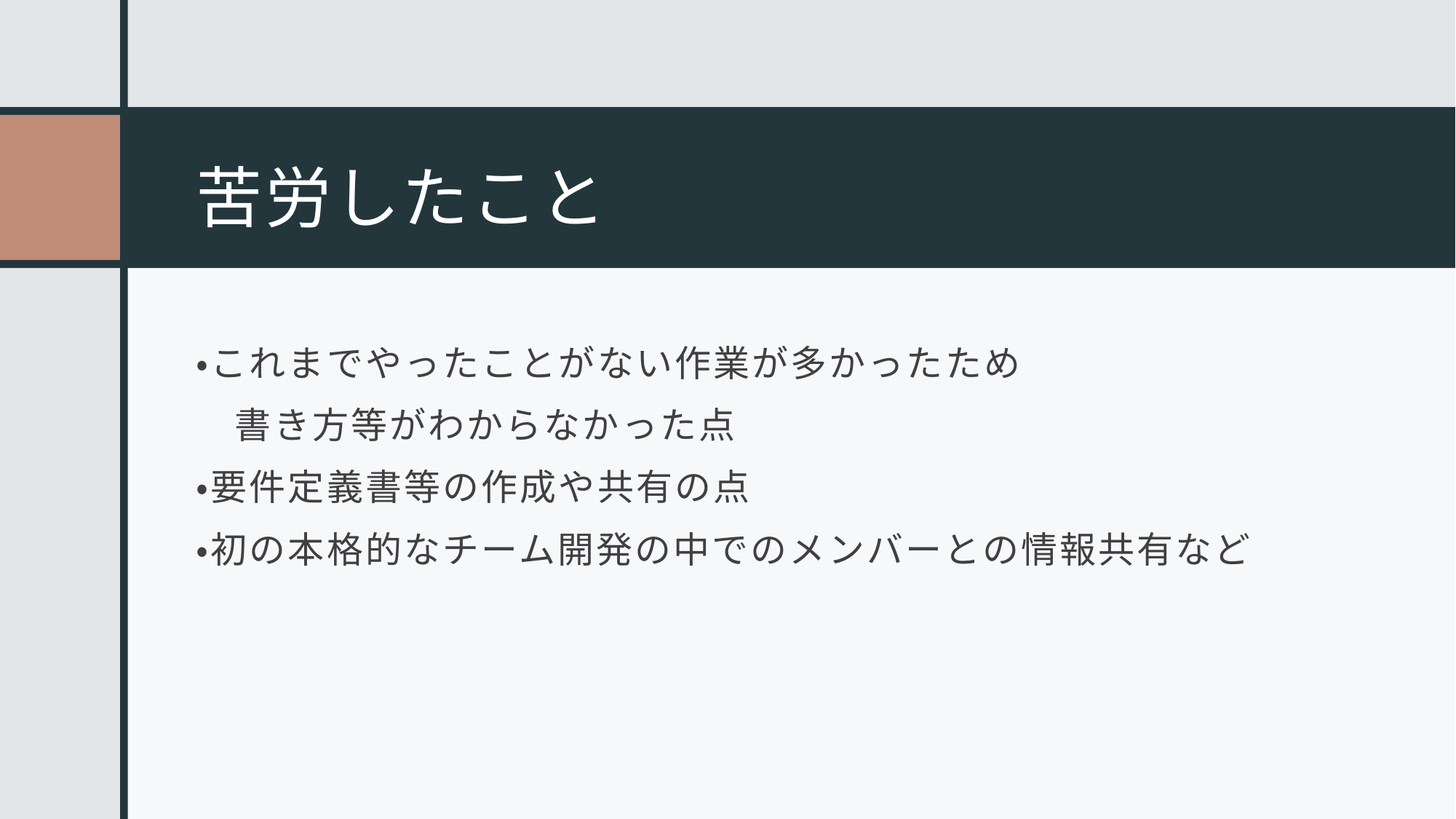

# 苦労したこと

・これまでやったことがない作業が多かったため
　書き方等がわからなかった点
・要件定義書等の作成や共有の点
・初の本格的なチーム開発の中でのメンバーとの情報共有など